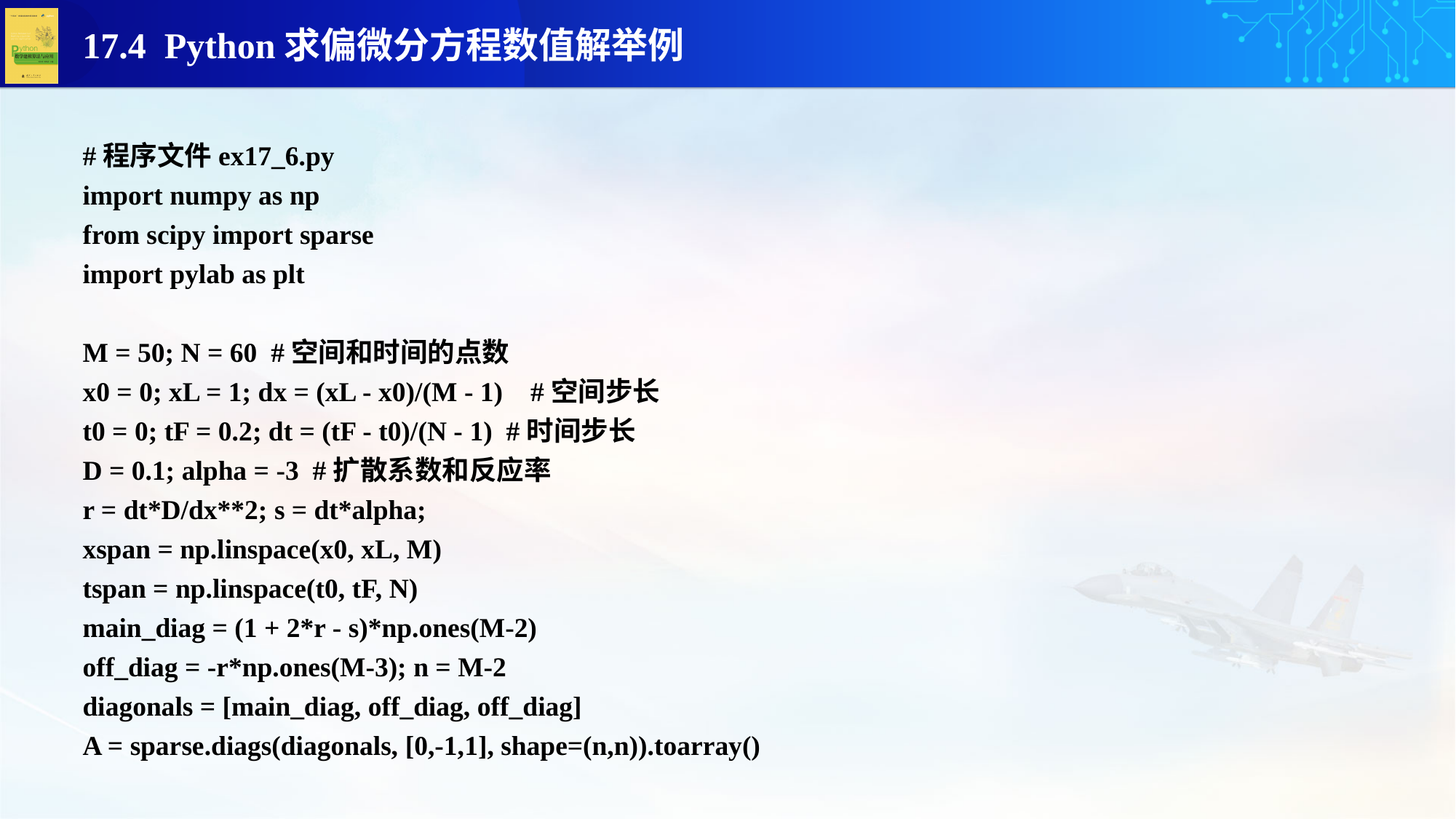

#程序文件ex17_6.py
import numpy as np
from scipy import sparse
import pylab as plt

M = 50; N = 60  #空间和时间的点数
x0 = 0; xL = 1; dx = (xL - x0)/(M - 1)    #空间步长
t0 = 0; tF = 0.2; dt = (tF - t0)/(N - 1)  #时间步长
D = 0.1; alpha = -3  #扩散系数和反应率
r = dt*D/dx**2; s = dt*alpha;
xspan = np.linspace(x0, xL, M)
tspan = np.linspace(t0, tF, N)
main_diag = (1 + 2*r - s)*np.ones(M-2)
off_diag = -r*np.ones(M-3); n = M-2
diagonals = [main_diag, off_diag, off_diag]
A = sparse.diags(diagonals, [0,-1,1], shape=(n,n)).toarray()